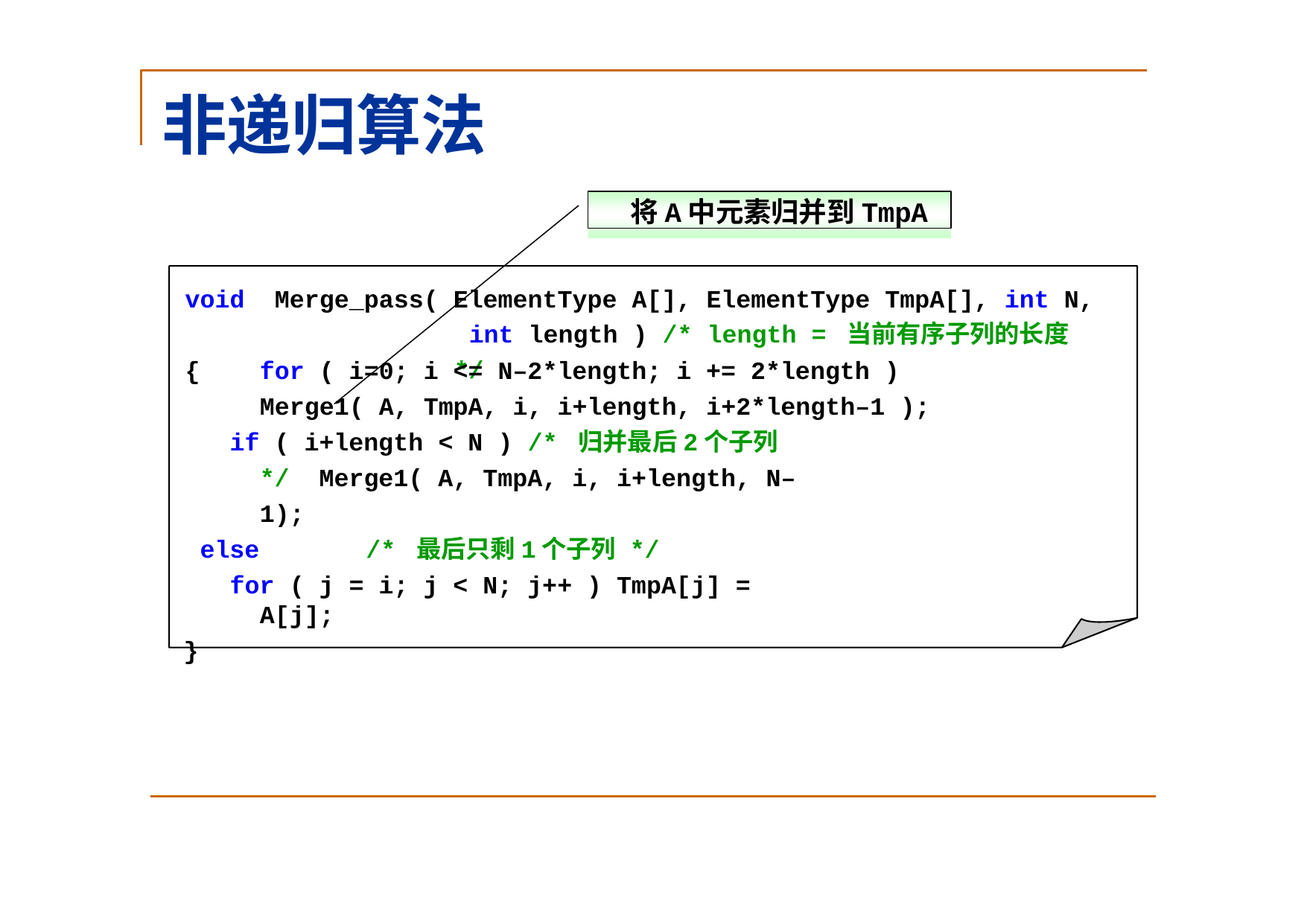

# 非递归算法

将A中元素归并到TmpA

Merge_pass( ElementType A[], ElementType TmpA[], int N,  int length ) /* length = 当前有序子列的长度 */
void
{	for ( i=0; i <= N–2*length; i += 2*length )  Merge1( A, TmpA, i, i+length, i+2*length–1 );
if ( i+length < N ) /* 归并最后2个子列 */  Merge1( A, TmpA, i, i+length, N–1);
else	/* 最后只剩1个子列 */
for ( j = i; j < N; j++ ) TmpA[j] = A[j];
}